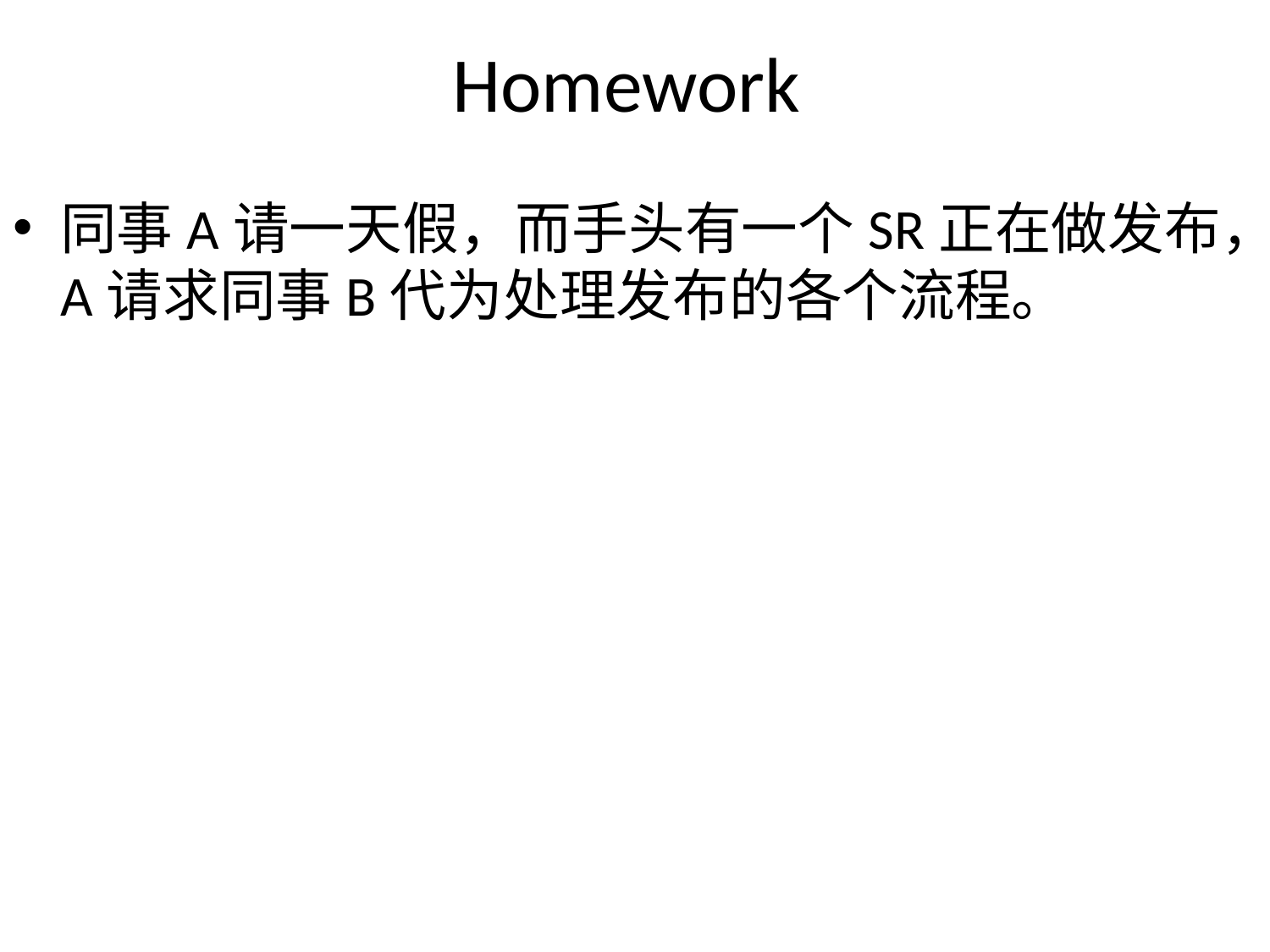

# Homework
同事A请一天假，而手头有一个SR正在做发布，A请求同事B代为处理发布的各个流程。